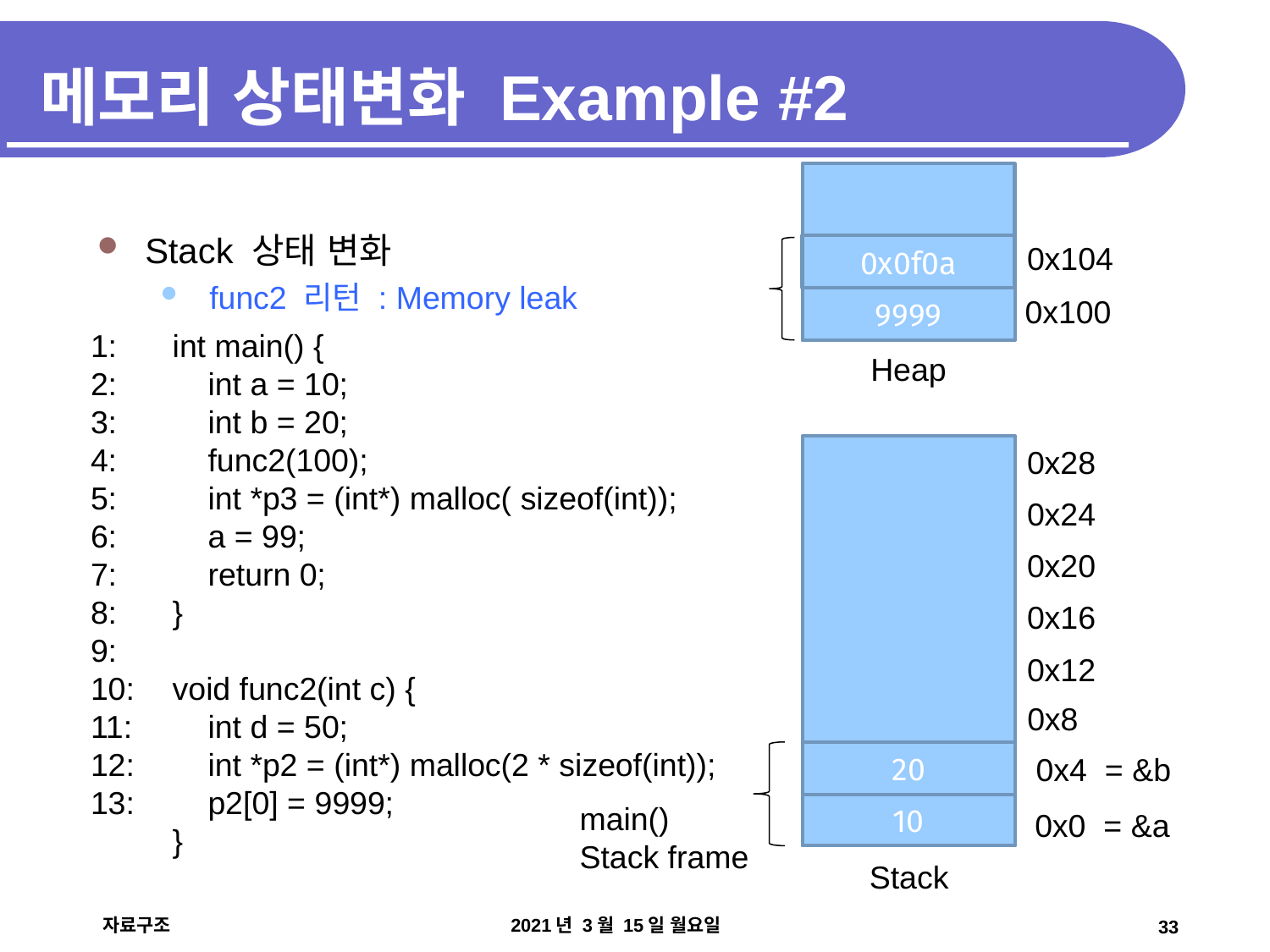

# 메모리 상태변화 Example #2

Stack 상태 변화
 func2 리턴 : Memory leak
0x104
0x0f0a

0x100
9999
1:
2:
3:
4:
5:
6:
7:
8:
9:
10:
11:
12:
13:
int main() {
    int a = 10;
    int b = 20;
    func2(100);
    int *p3 = (int*) malloc( sizeof(int));
    a = 99;
    return 0;
}

void func2(int c) {
    int d = 50;
    int *p2 = (int*) malloc(2 * sizeof(int));
    p2[0] = 9999;
}
Heap

0x28
0x24
0x20
0x16
0x12
0x8

20
0x4  = &b
main()
Stack frame
10
0x0  = &a
Stack
33